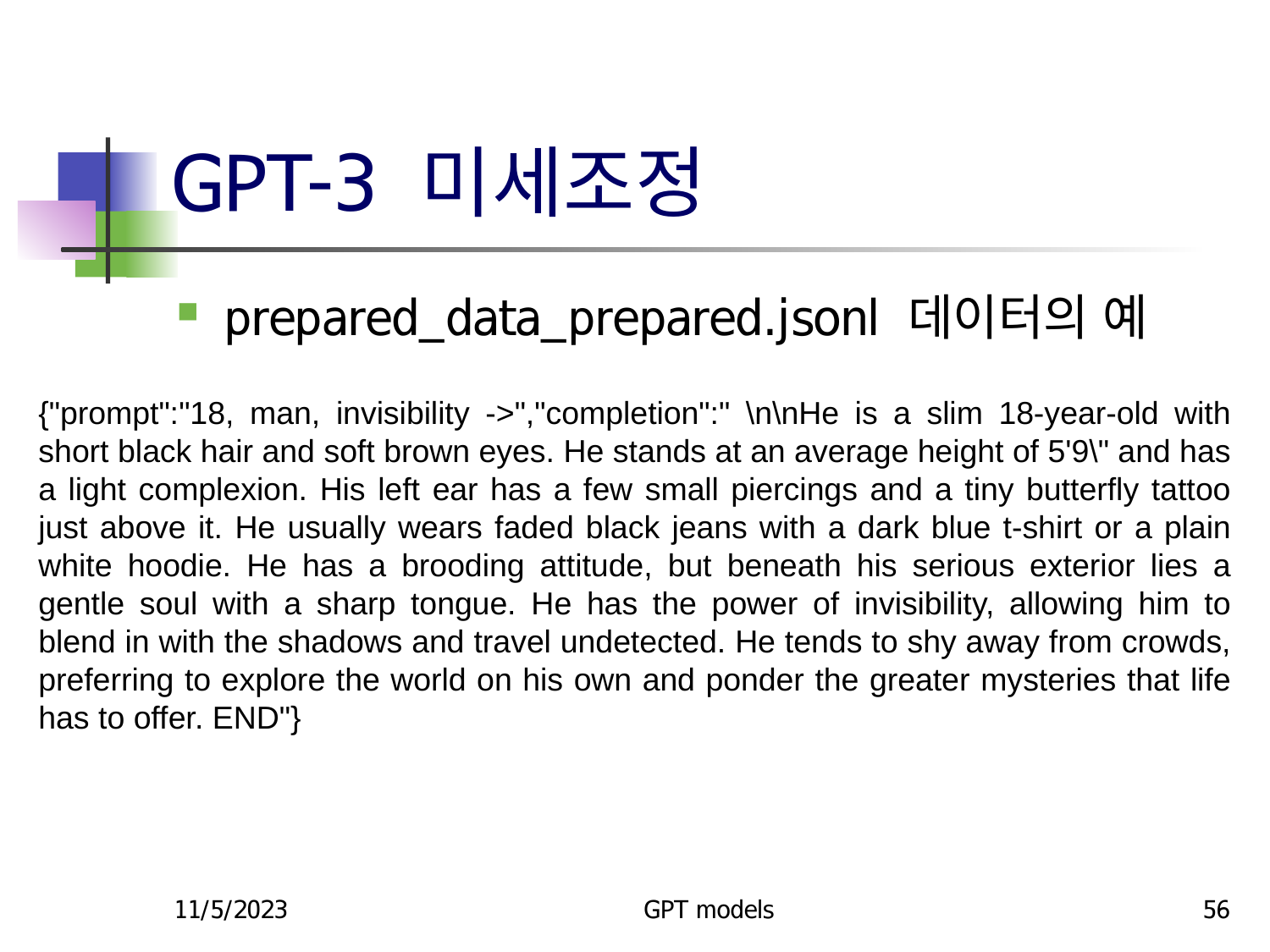

# GPT-3 미세조정
prepared_data_prepared.jsonl 데이터의 예
{"prompt":"18, man, invisibility ->","completion":" \n\nHe is a slim 18-year-old with short black hair and soft brown eyes. He stands at an average height of 5'9\" and has a light complexion. His left ear has a few small piercings and a tiny butterfly tattoo just above it. He usually wears faded black jeans with a dark blue t-shirt or a plain white hoodie. He has a brooding attitude, but beneath his serious exterior lies a gentle soul with a sharp tongue. He has the power of invisibility, allowing him to blend in with the shadows and travel undetected. He tends to shy away from crowds, preferring to explore the world on his own and ponder the greater mysteries that life has to offer. END"}
11/5/2023
GPT models
56